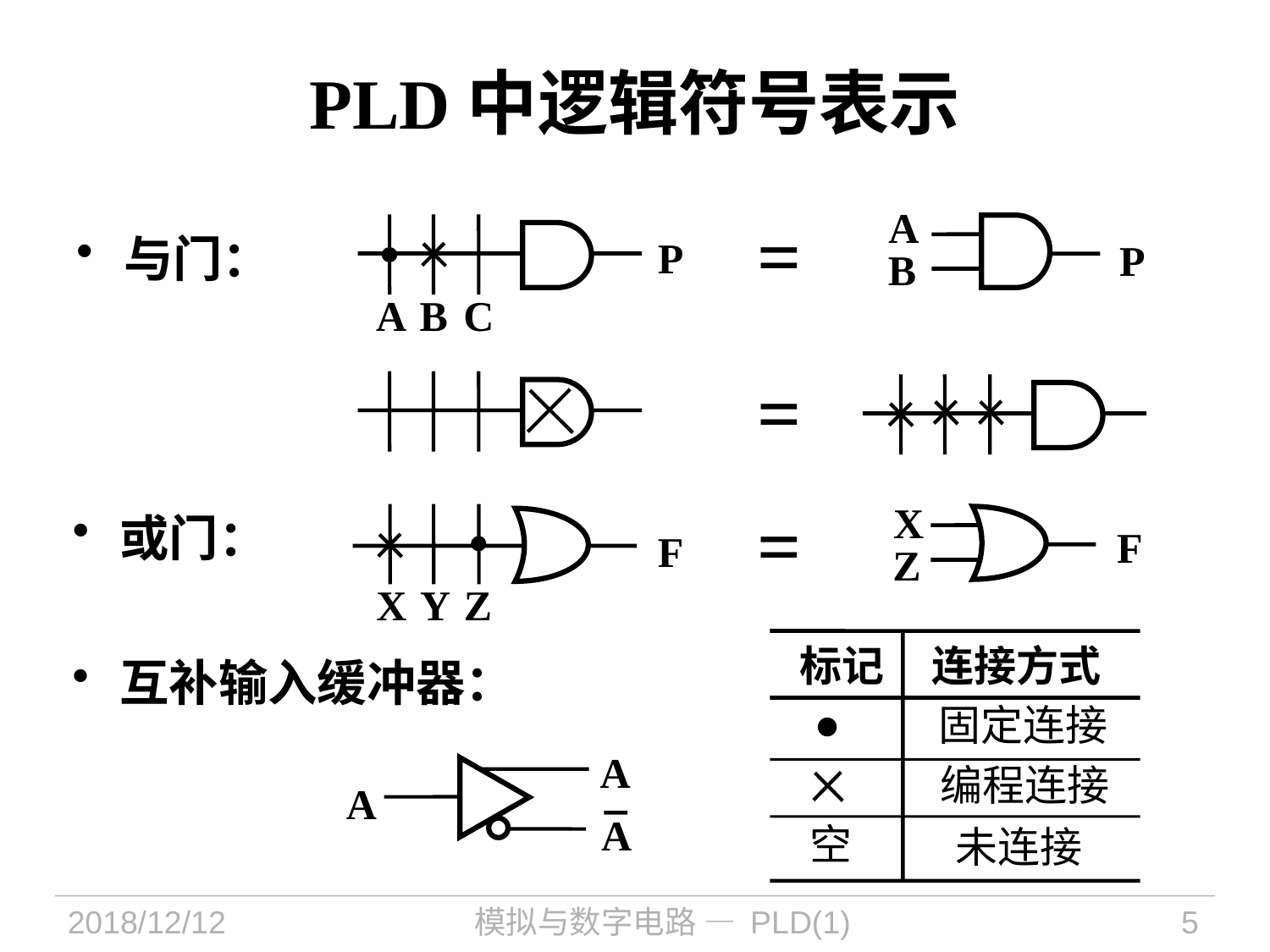

# PLD中逻辑符号表示
A

P
B

=

P

A
B
C
与门：
=

=
X

F

Z

或门：

F

X
Y
Z

标记     连接方式
互补输入缓冲器：
固定连接

A

A

A

编程连接

空
未连接

2018/12/12
模拟与数字电路 — PLD(1)
5